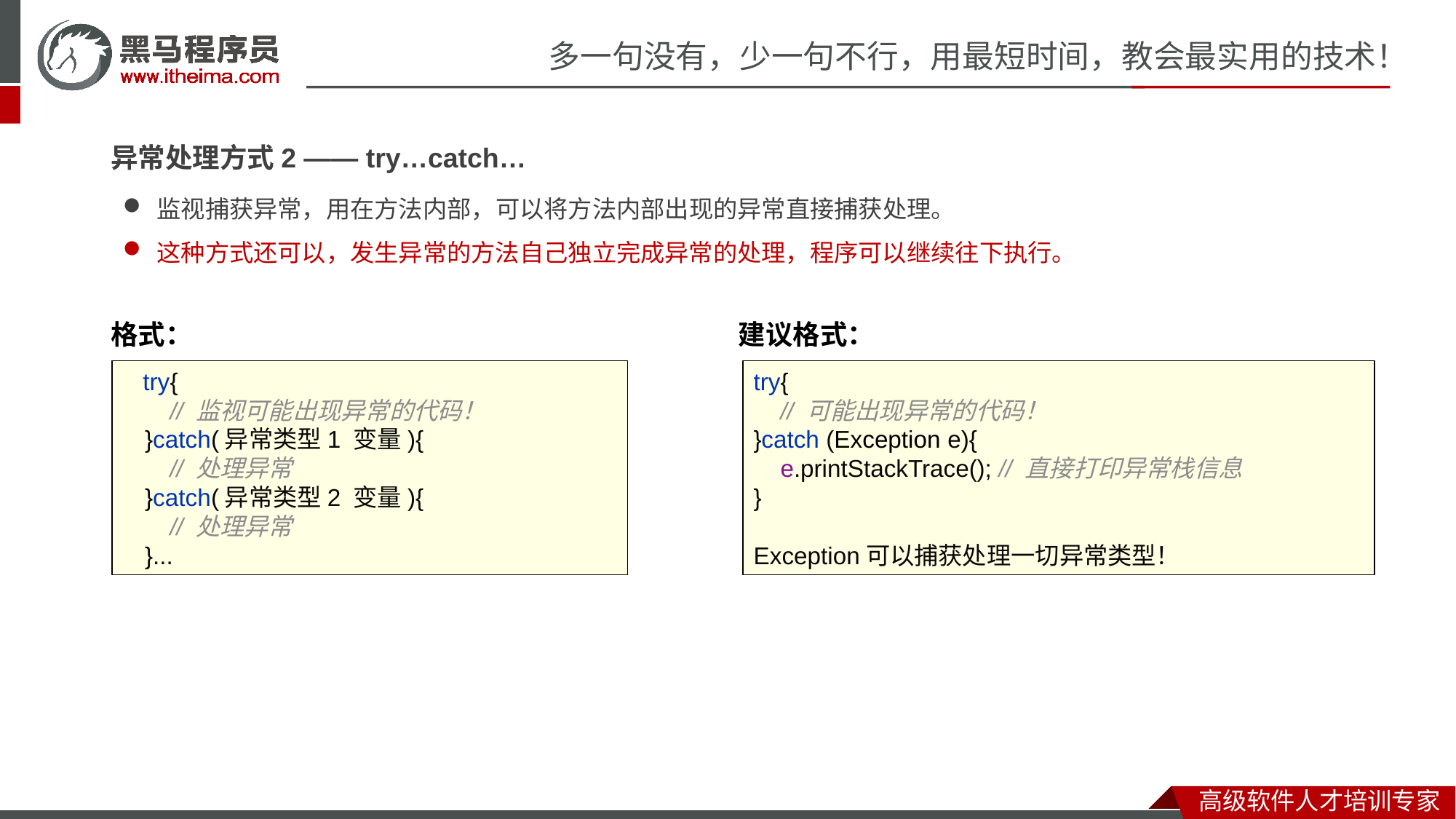

异常处理方式2 —— try…catch…
监视捕获异常，用在方法内部，可以将方法内部出现的异常直接捕获处理。
这种方式还可以，发生异常的方法自己独立完成异常的处理，程序可以继续往下执行。
格式：
建议格式：
   try{
       // 监视可能出现异常的代码！
   }catch(异常类型1 变量){
       // 处理异常
   }catch(异常类型2 变量){
       // 处理异常
   }...
try{
    // 可能出现异常的代码！
}catch (Exception e){
    e.printStackTrace(); // 直接打印异常栈信息
}
Exception可以捕获处理一切异常类型！